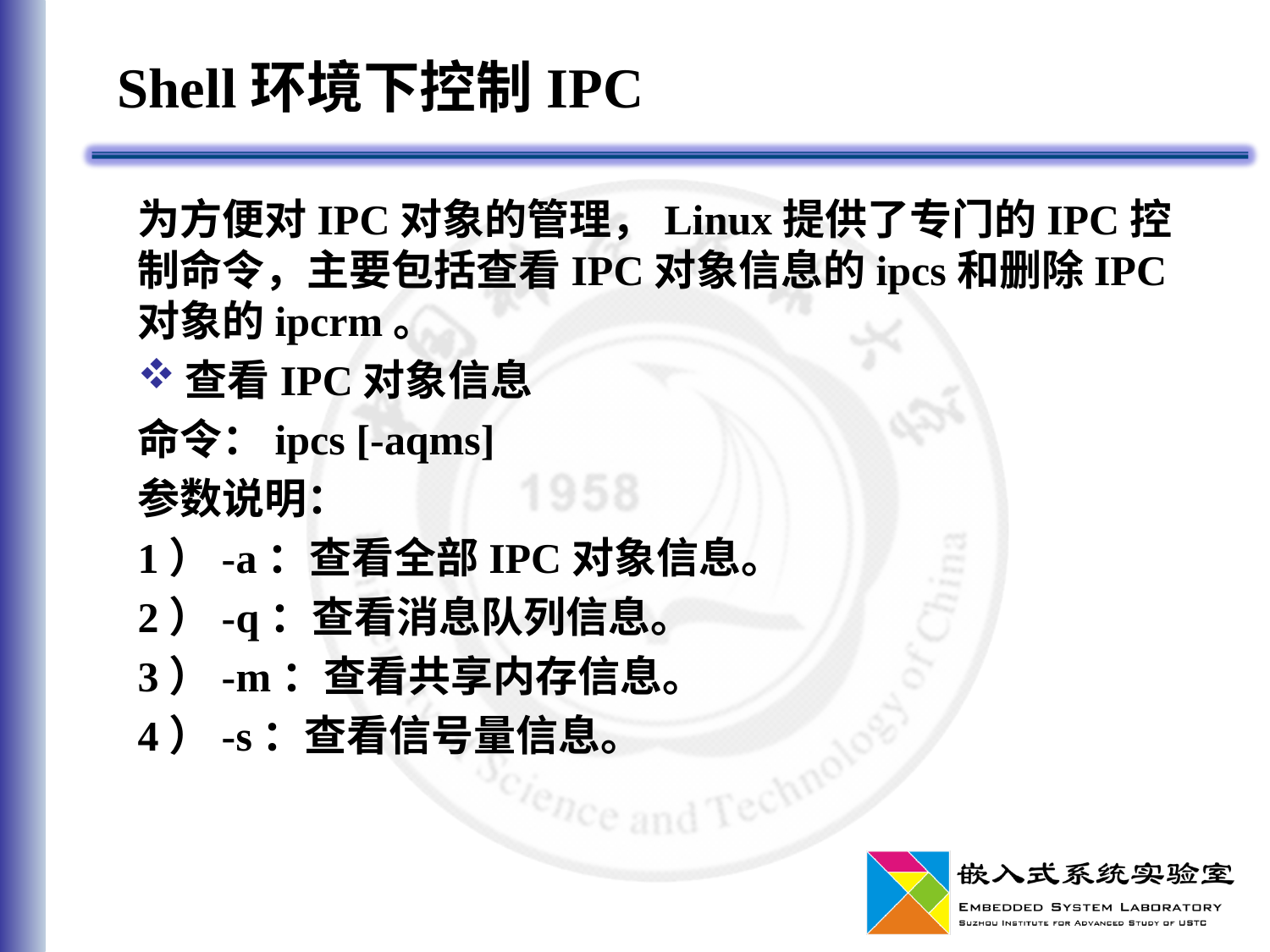

# Shell环境下控制IPC
为方便对IPC对象的管理，Linux提供了专门的IPC控制命令，主要包括查看IPC对象信息的ipcs和删除IPC对象的ipcrm。
查看IPC对象信息
命令：ipcs [-aqms]
参数说明：
1）-a：查看全部IPC对象信息。
2）-q：查看消息队列信息。
3）-m：查看共享内存信息。
4）-s：查看信号量信息。